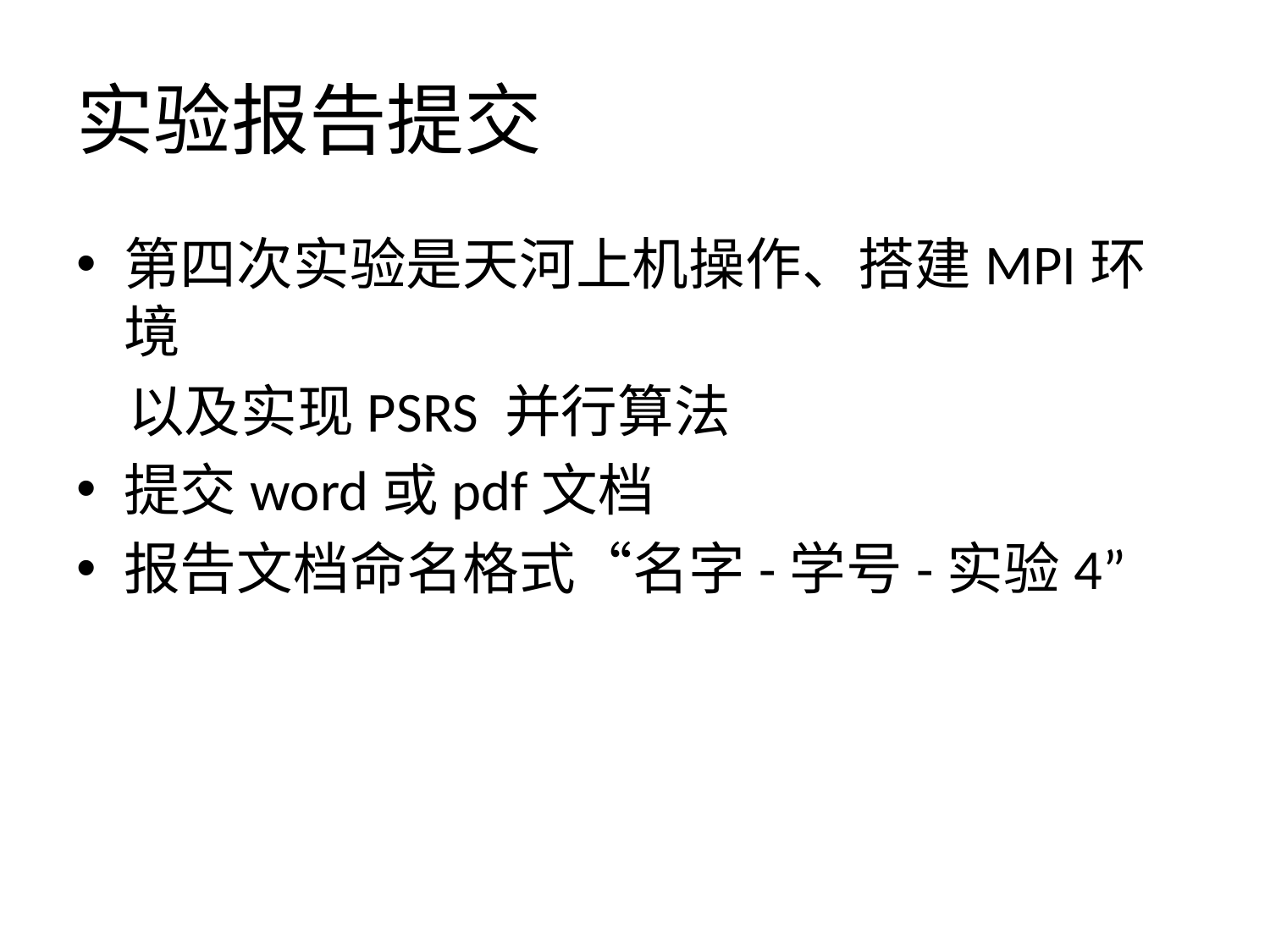

# 实验报告提交
第四次实验是天河上机操作、搭建MPI环境
   以及实现PSRS 并行算法
提交word或pdf文档
报告文档命名格式“名字-学号-实验4”